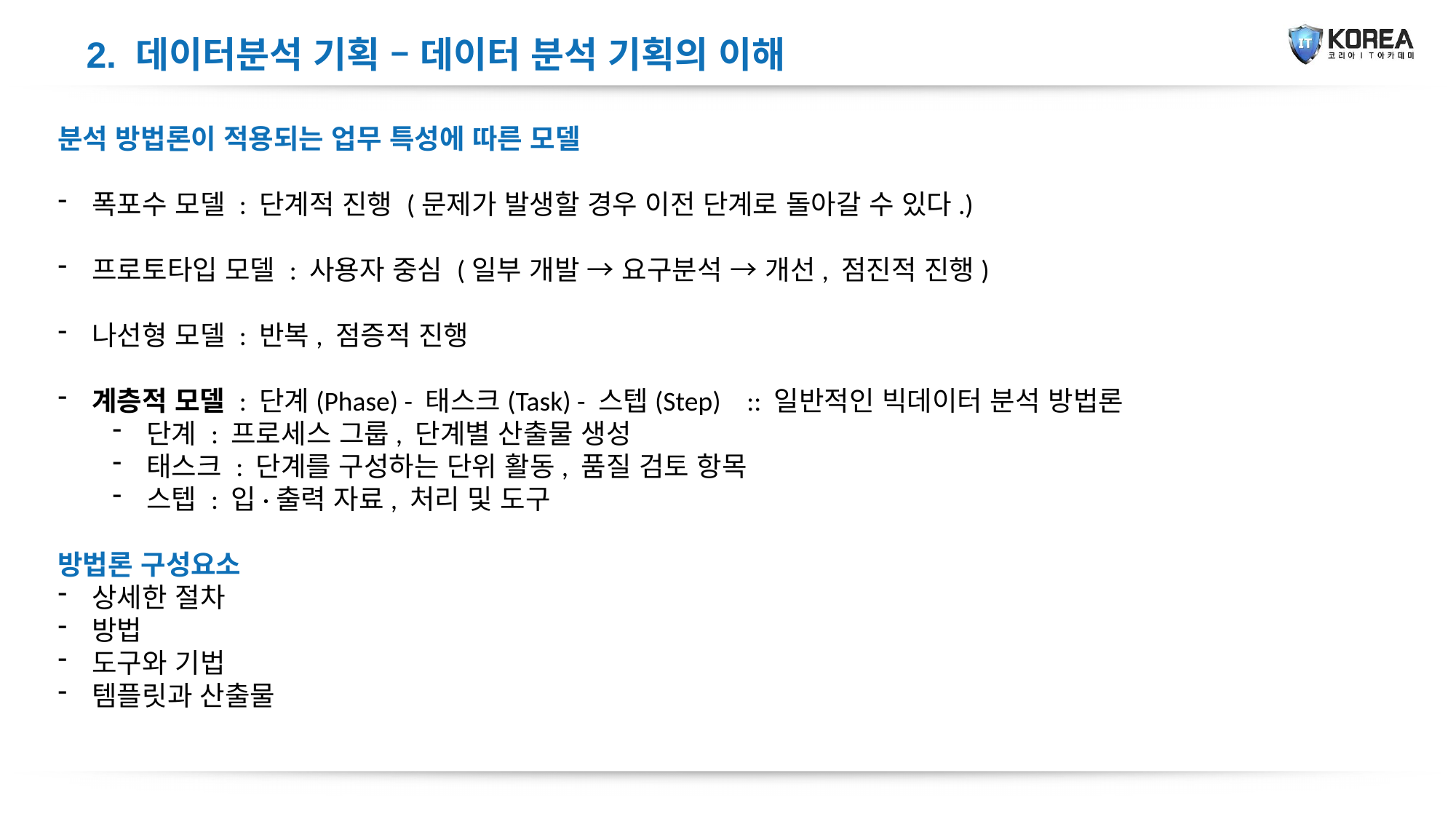

2. 데이터분석 기획 – 데이터 분석 기획의 이해
분석 방법론이 적용되는 업무 특성에 따른 모델

폭포수 모델 : 단계적 진행 (문제가 발생할 경우 이전 단계로 돌아갈 수 있다.)

프로토타입 모델 : 사용자 중심 (일부 개발 → 요구분석 → 개선, 점진적 진행)

나선형 모델 : 반복, 점증적 진행

계층적 모델 : 단계(Phase) - 태스크(Task) - 스텝(Step)	:: 일반적인 빅데이터 분석 방법론
단계 : 프로세스 그룹, 단계별 산출물 생성
태스크 : 단계를 구성하는 단위 활동, 품질 검토 항목
스텝 : 입·출력 자료, 처리 및 도구

방법론 구성요소
상세한 절차
방법
도구와 기법
템플릿과 산출물